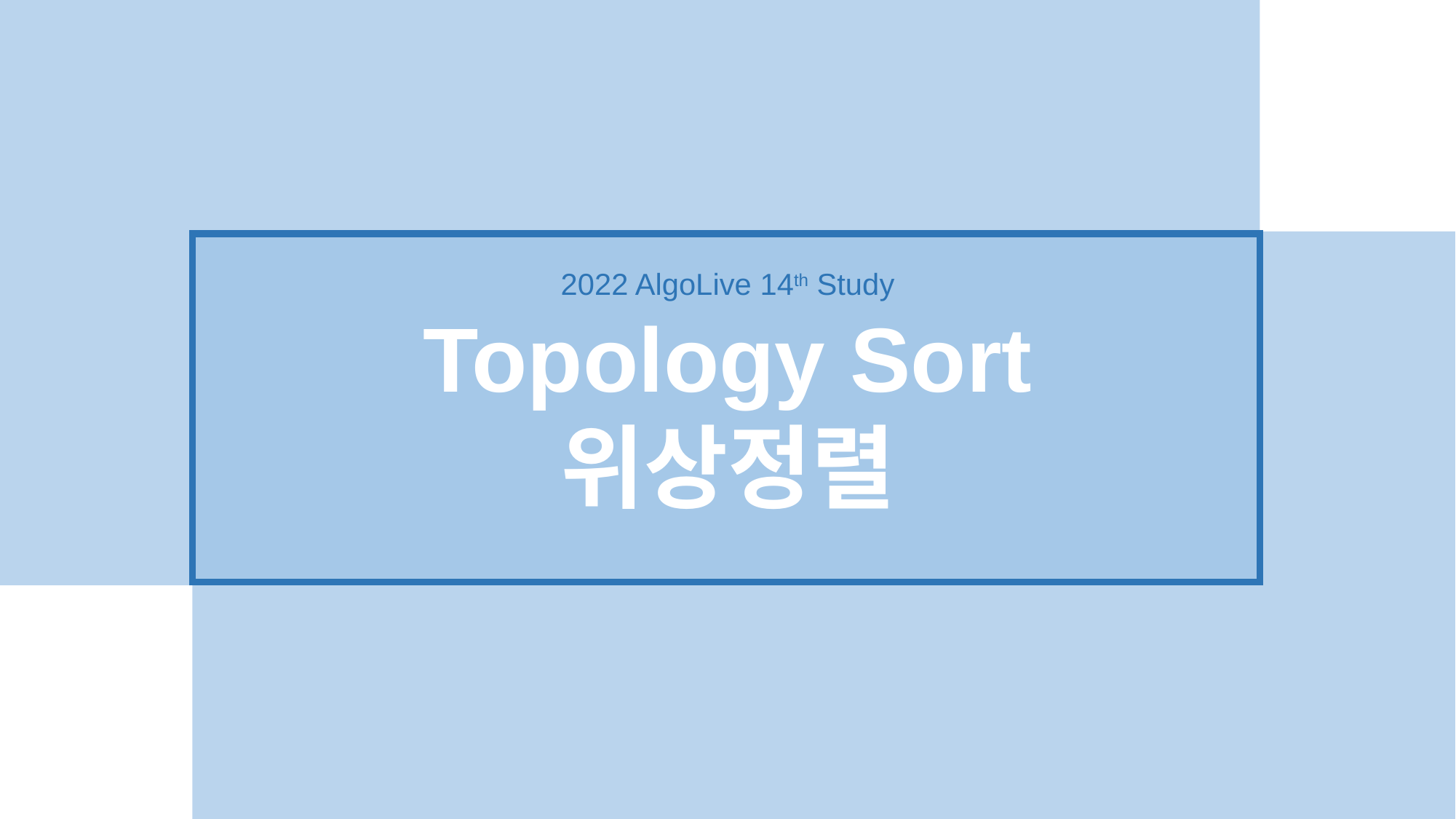

2022 AlgoLive 14th Study
Topology Sort
위상정렬